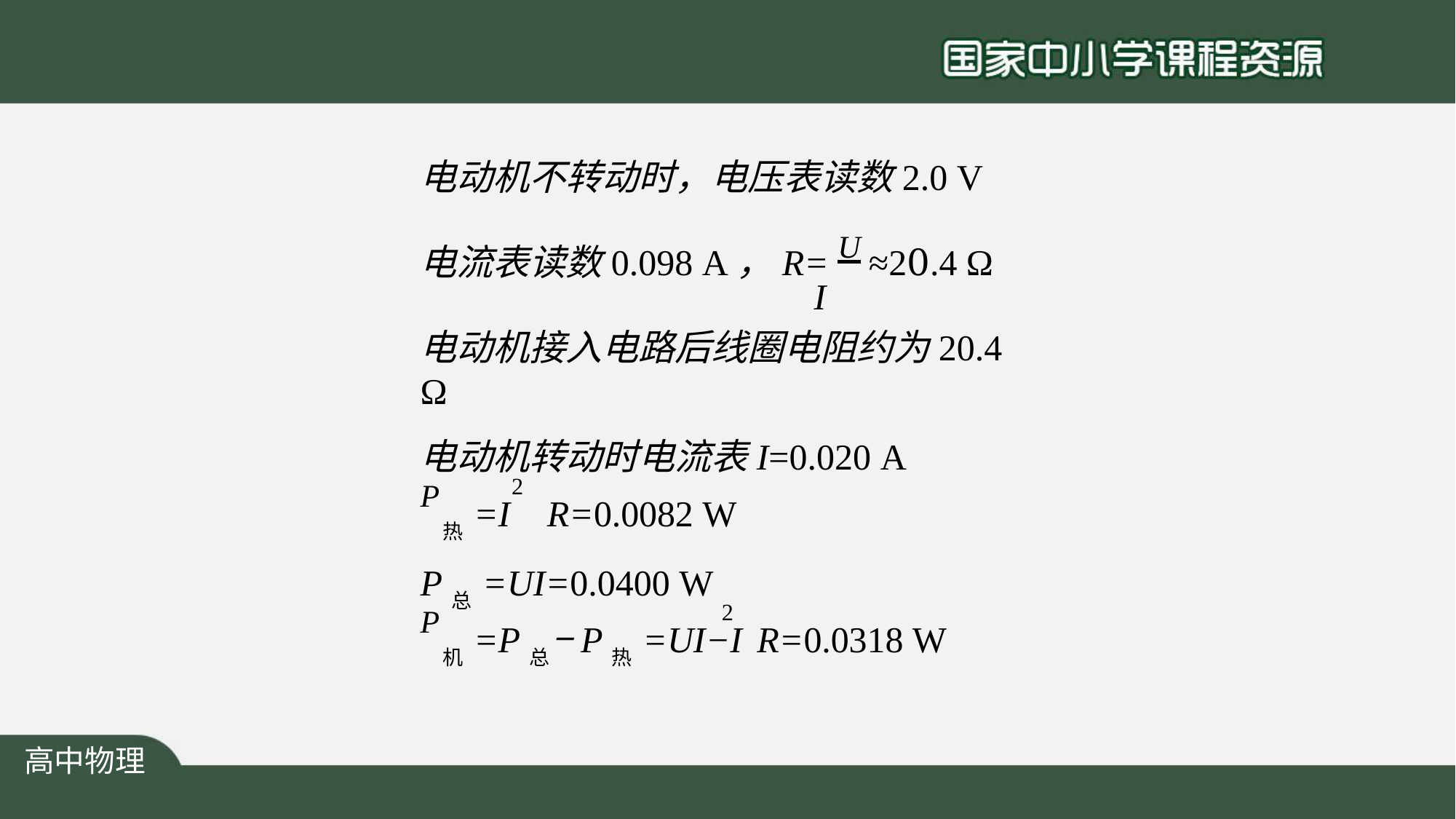

电动机不转动时，电压表读数2.0 V

电流表读数0.098 A，R= U ≈20.4 Ω
I
电动机接入电路后线圈电阻约为20.4 Ω
电动机转动时电流表I=0.020 A
P	2
热=I	R=0.0082 W
P总=UI=0.0400 W
P	2
机=P总−P热=UI−I	R=0.0318 W
高中物理